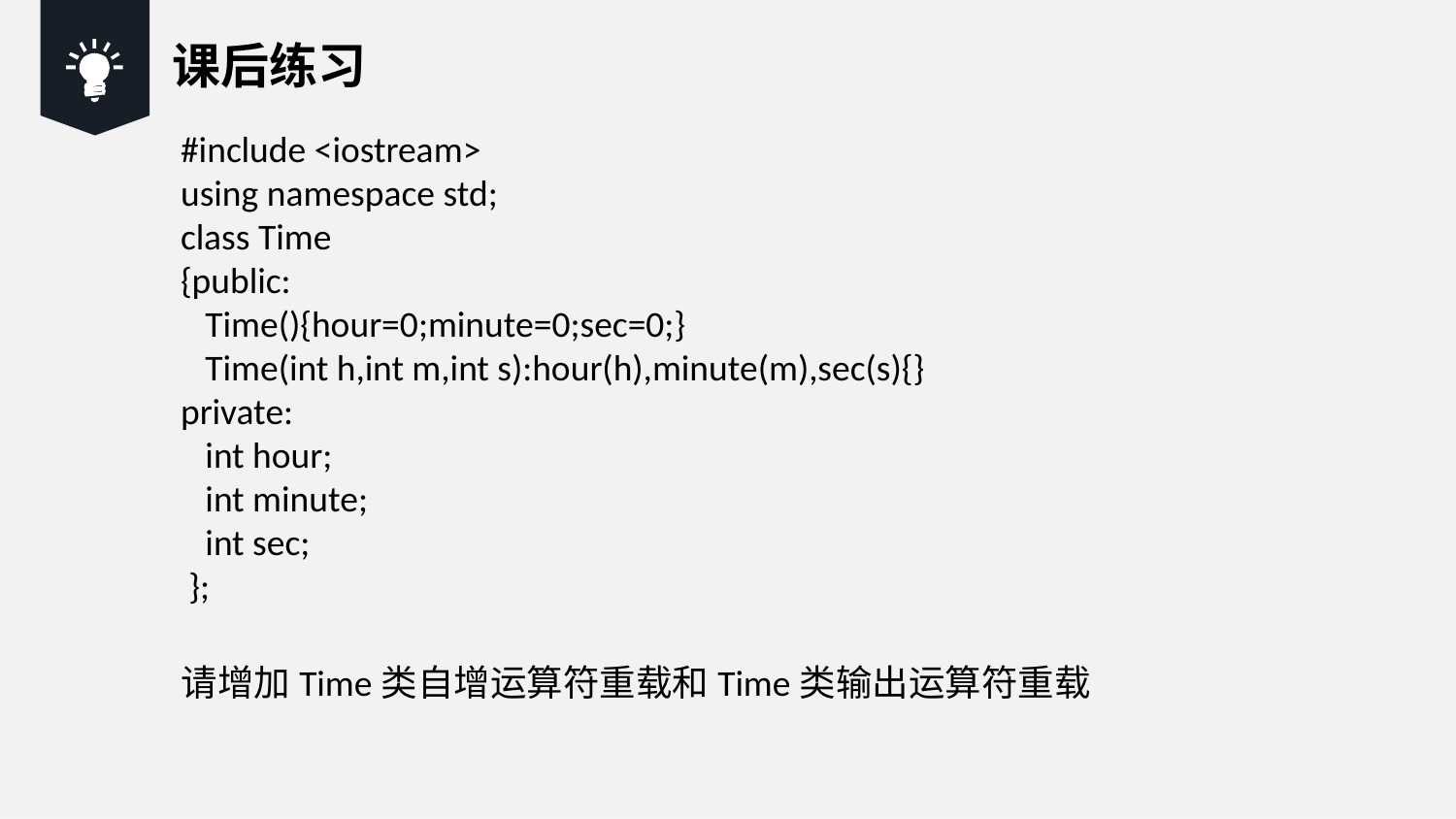

课后练习

#include <iostream>
using namespace std;
class Time
{public:
   Time(){hour=0;minute=0;sec=0;}
   Time(int h,int m,int s):hour(h),minute(m),sec(s){}
private:
   int hour;
   int minute;
   int sec;
 };
请增加Time类自增运算符重载和Time类输出运算符重载